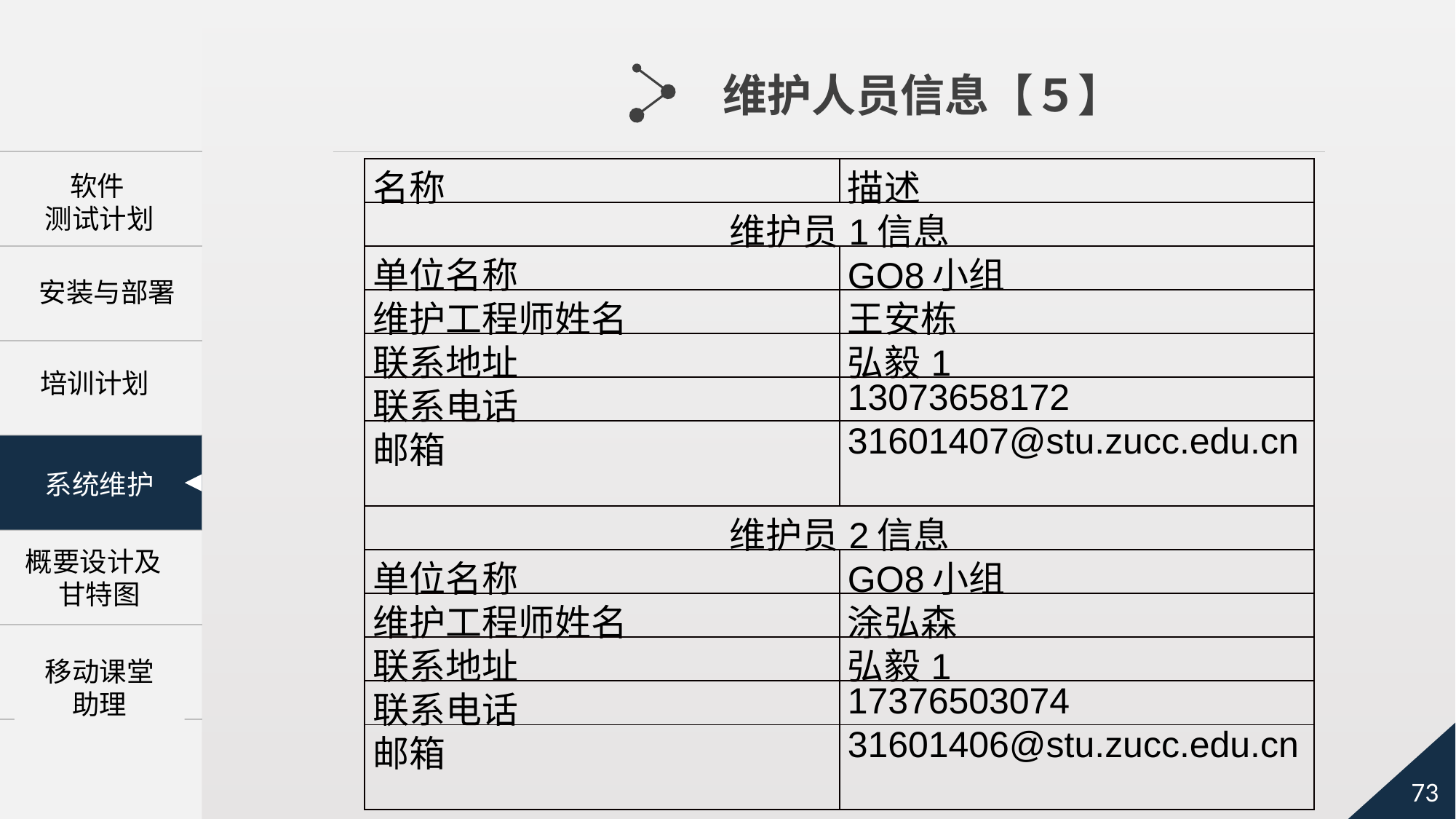

维护人员信息【５】
| 名称 | 描述 |
| --- | --- |
| 维护员1信息 |  |
| 单位名称 | GO8小组 |
| 维护工程师姓名 | 王安栋 |
| 联系地址 | 弘毅1 |
| 联系电话 | 13073658172 |
| 邮箱 | 31601407@stu.zucc.edu.cn |
| 维护员2信息 |  |
| 单位名称 | GO8小组 |
| 维护工程师姓名 | 涂弘森 |
| 联系地址 | 弘毅1 |
| 联系电话 | 17376503074 |
| 邮箱 | 31601406@stu.zucc.edu.cn |
   软件
测试计划
　  安装与部署
系统维护
培训计划

概要设计及   甘特图
移动课堂
助理